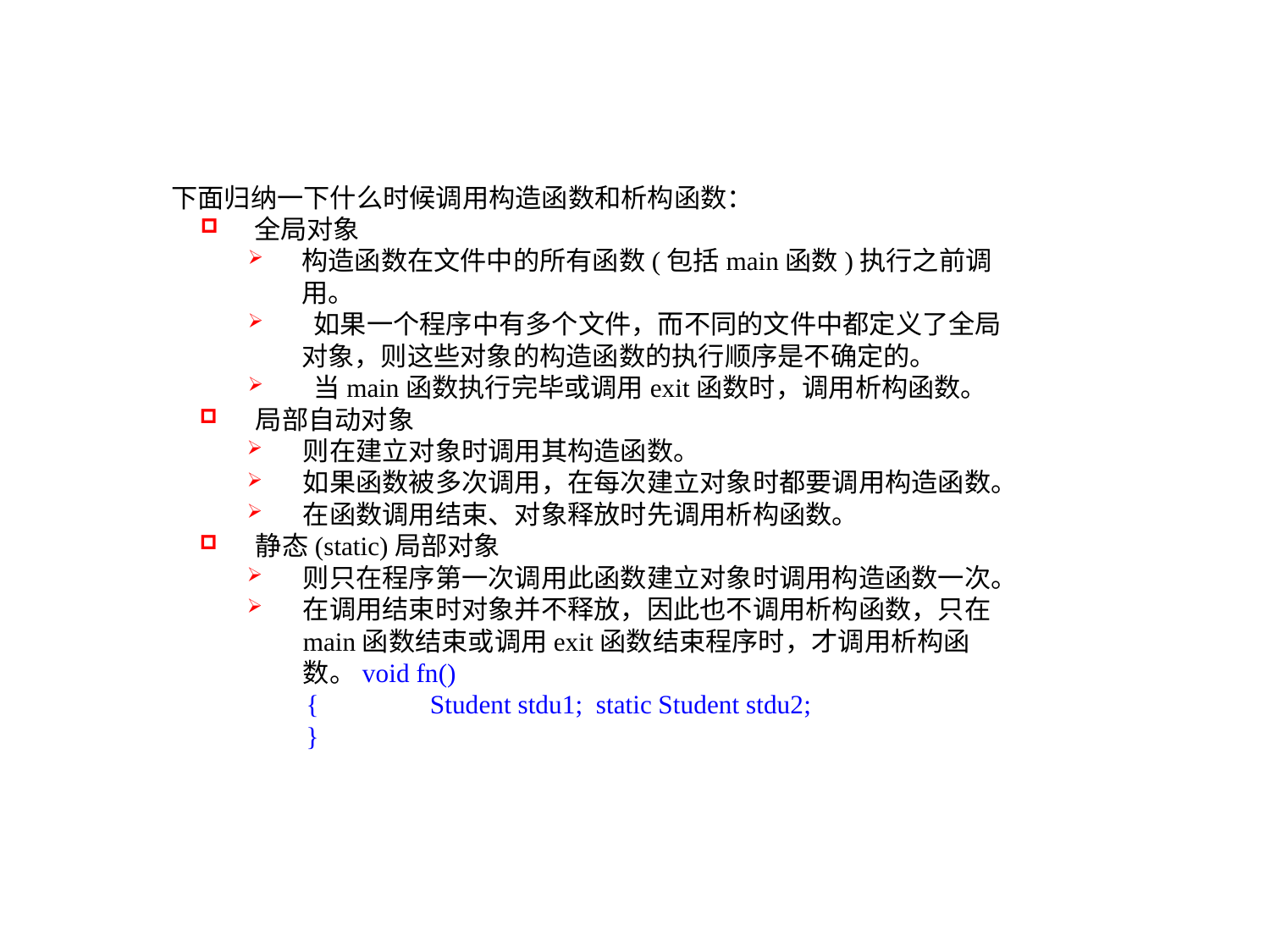

下面归纳一下什么时候调用构造函数和析构函数：
全局对象
构造函数在文件中的所有函数(包括main函数)执行之前调用。
 如果一个程序中有多个文件，而不同的文件中都定义了全局对象，则这些对象的构造函数的执行顺序是不确定的。
 当main函数执行完毕或调用exit函数时，调用析构函数。
局部自动对象
则在建立对象时调用其构造函数。
如果函数被多次调用，在每次建立对象时都要调用构造函数。
在函数调用结束、对象释放时先调用析构函数。
静态(static)局部对象
则只在程序第一次调用此函数建立对象时调用构造函数一次。
在调用结束时对象并不释放，因此也不调用析构函数，只在main函数结束或调用exit函数结束程序时，才调用析构函数。void fn()
         {	Student stdu1;  static Student stdu2;
         }